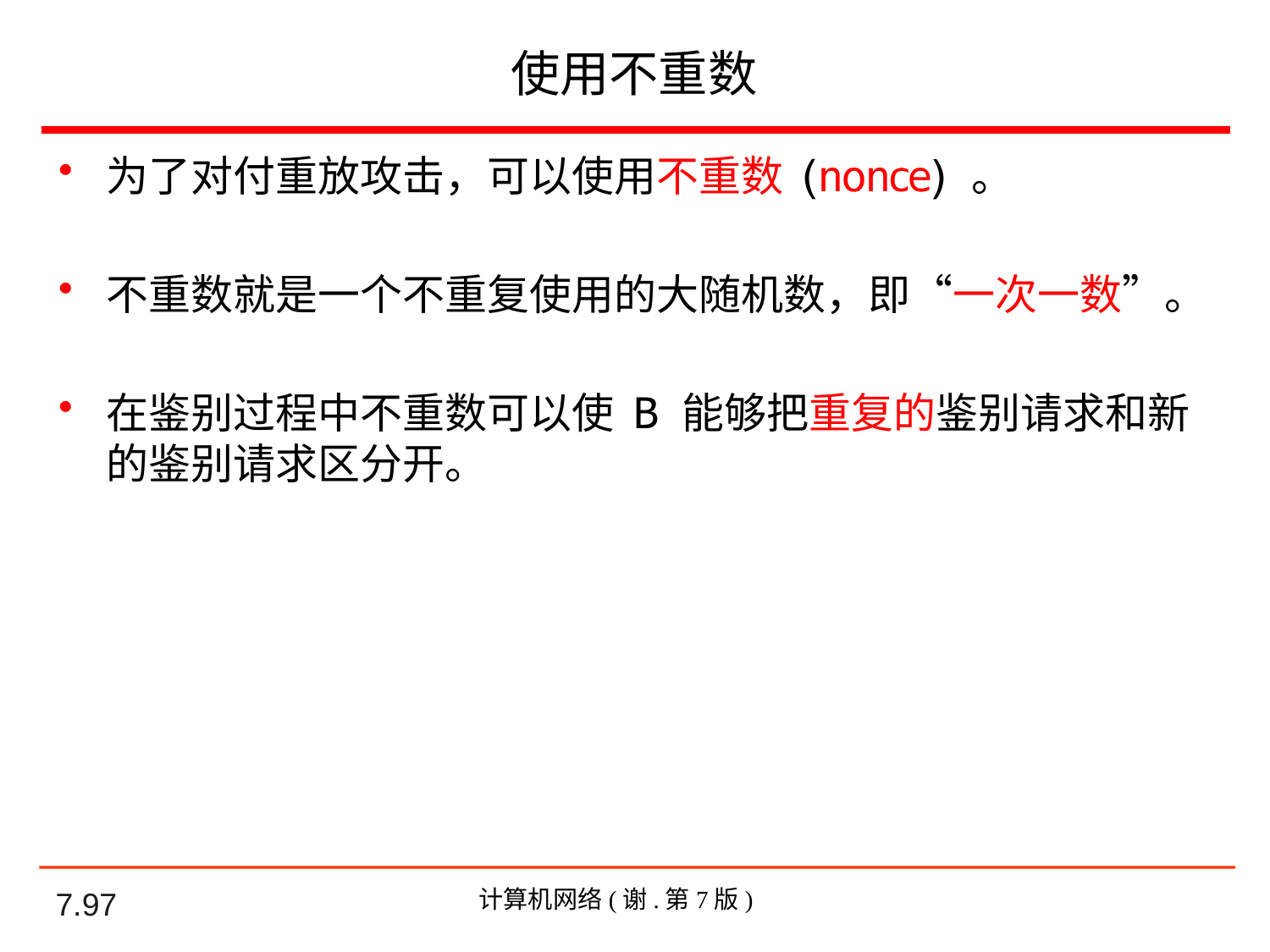

# 使用不重数
为了对付重放攻击，可以使用不重数 (nonce) 。

不重数就是一个不重复使用的大随机数，即“一次一数”。

在鉴别过程中不重数可以使 B 能够把重复的鉴别请求和新的鉴别请求区分开。